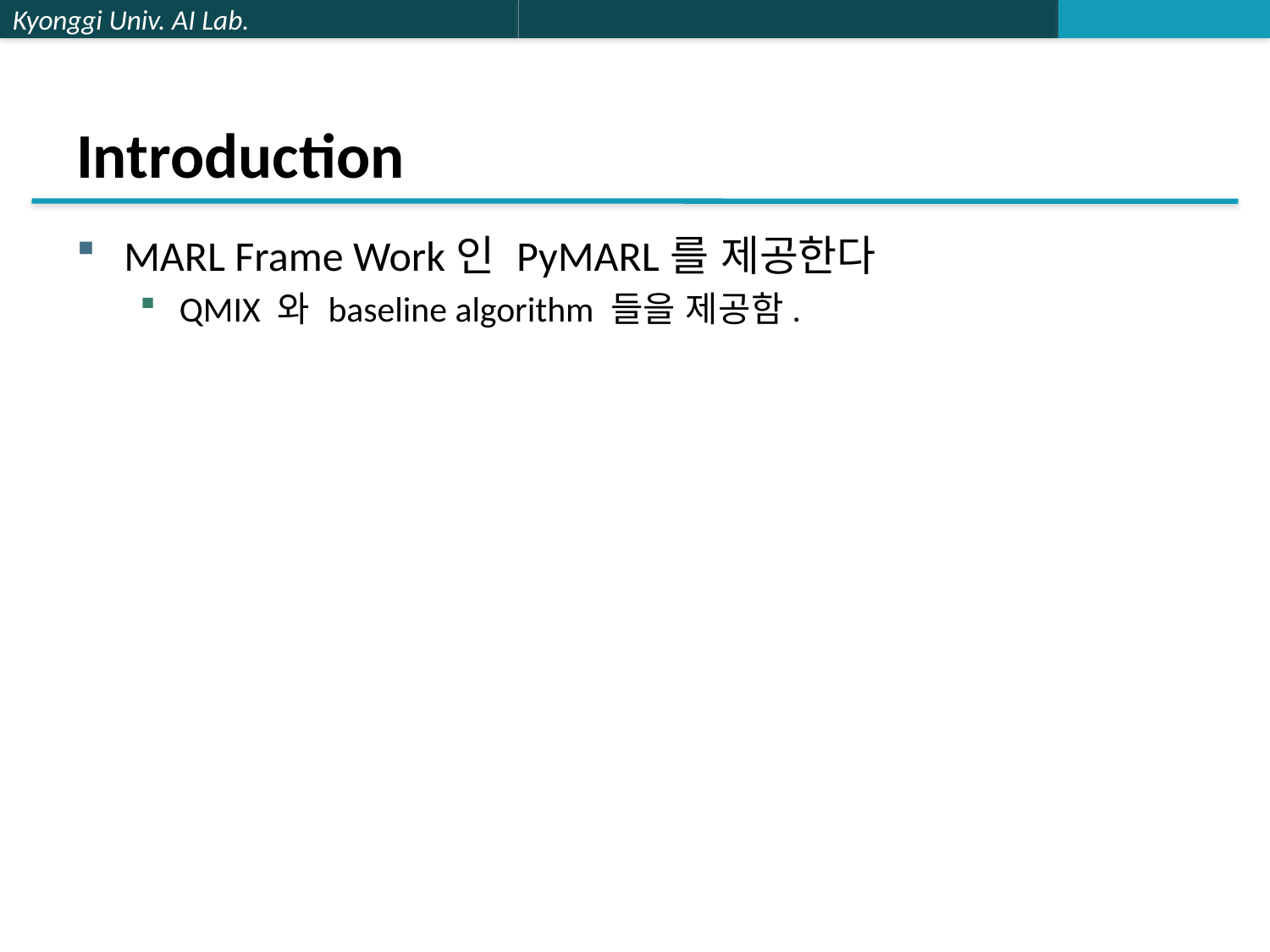

# Introduction
MARL Frame Work인 PyMARL를 제공한다
QMIX 와 baseline algorithm 들을 제공함.